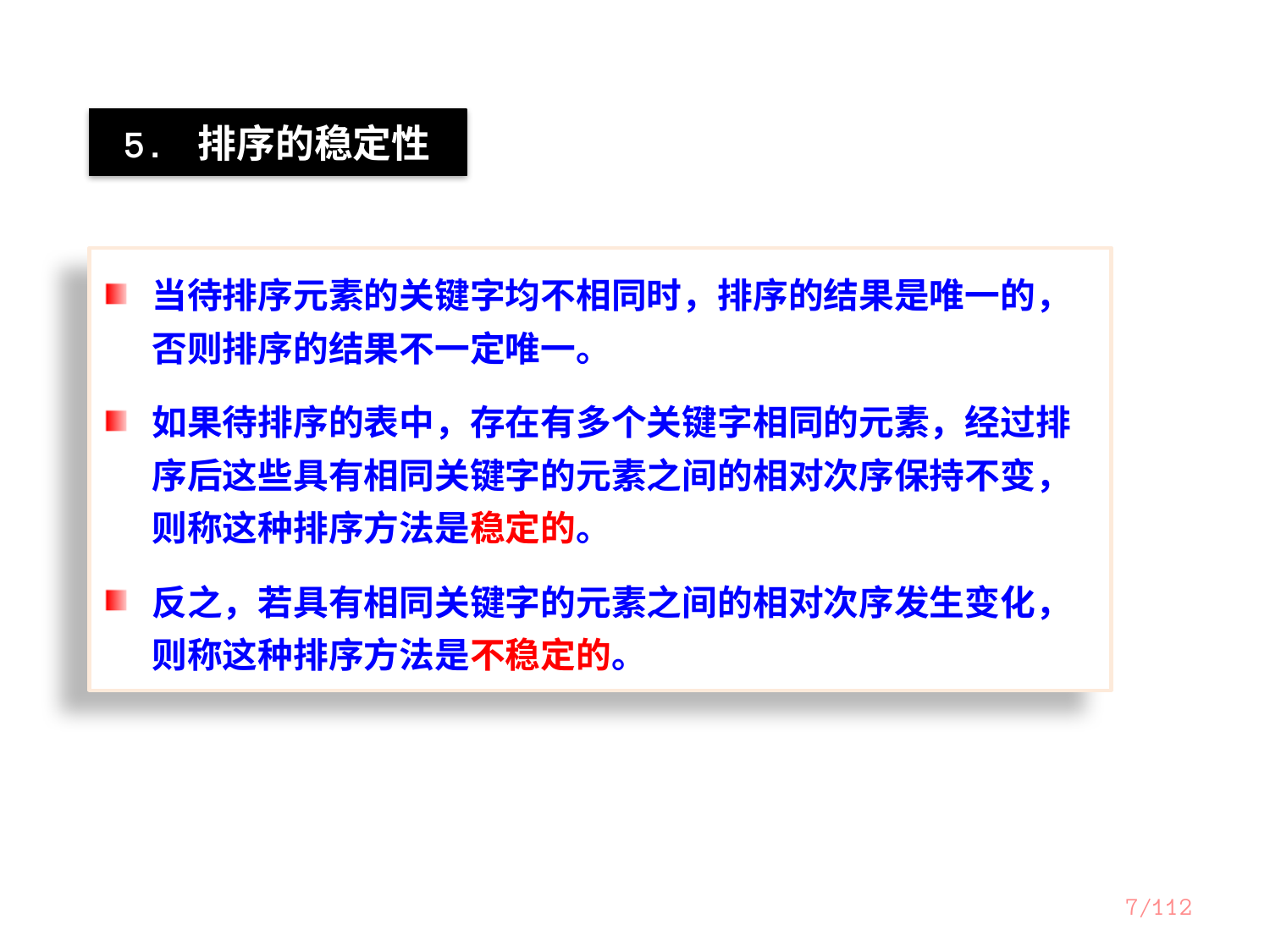

5. 排序的稳定性
当待排序元素的关键字均不相同时，排序的结果是唯一的，否则排序的结果不一定唯一。
如果待排序的表中，存在有多个关键字相同的元素，经过排序后这些具有相同关键字的元素之间的相对次序保持不变，则称这种排序方法是稳定的。
反之，若具有相同关键字的元素之间的相对次序发生变化，则称这种排序方法是不稳定的。
7/112